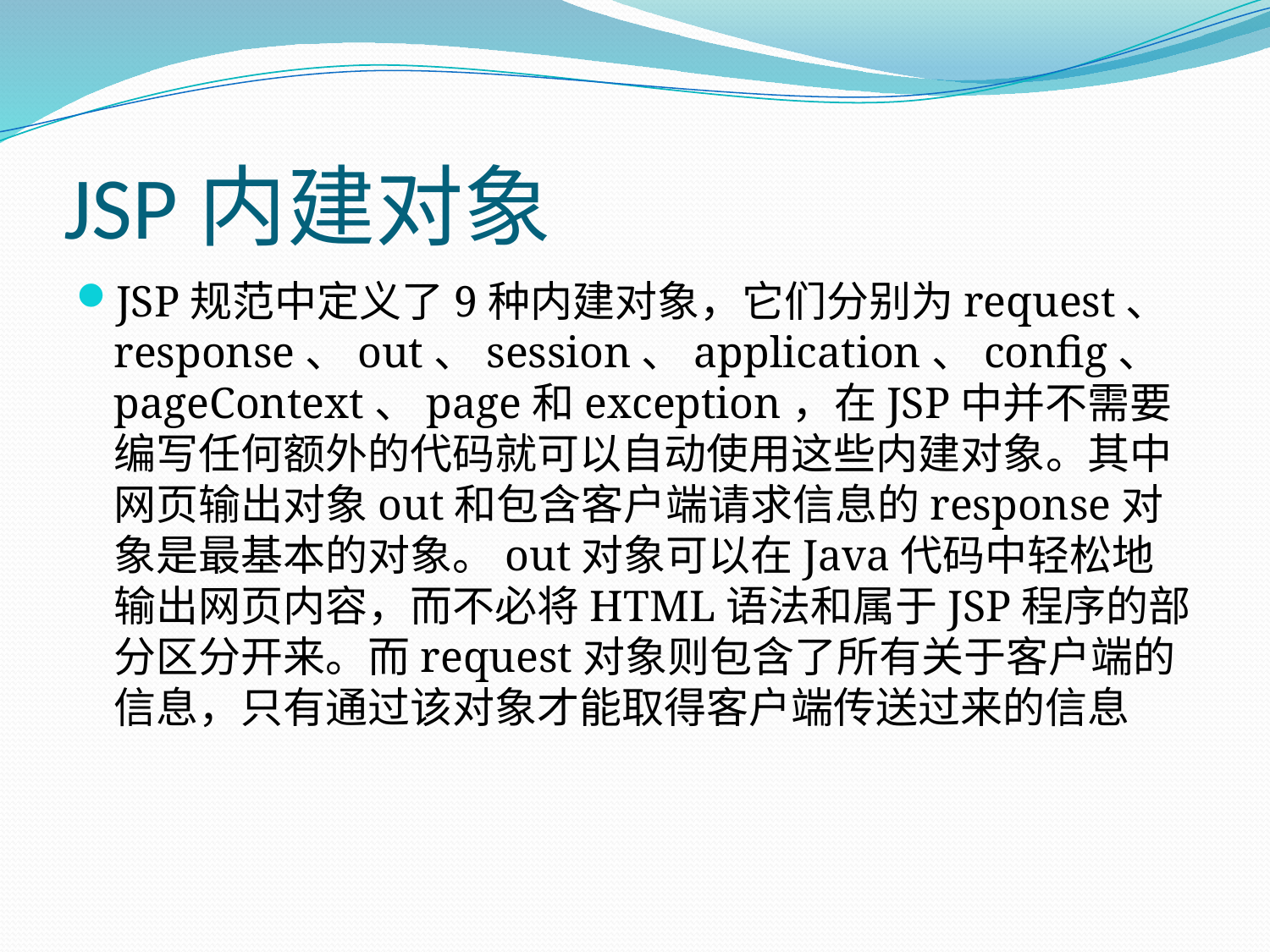

# JSP内建对象
JSP规范中定义了9种内建对象，它们分别为request、response、out、session、application、config、pageContext、page和exception，在JSP中并不需要编写任何额外的代码就可以自动使用这些内建对象。其中网页输出对象out和包含客户端请求信息的response对象是最基本的对象。out对象可以在Java代码中轻松地输出网页内容，而不必将HTML语法和属于JSP程序的部分区分开来。而request对象则包含了所有关于客户端的信息，只有通过该对象才能取得客户端传送过来的信息